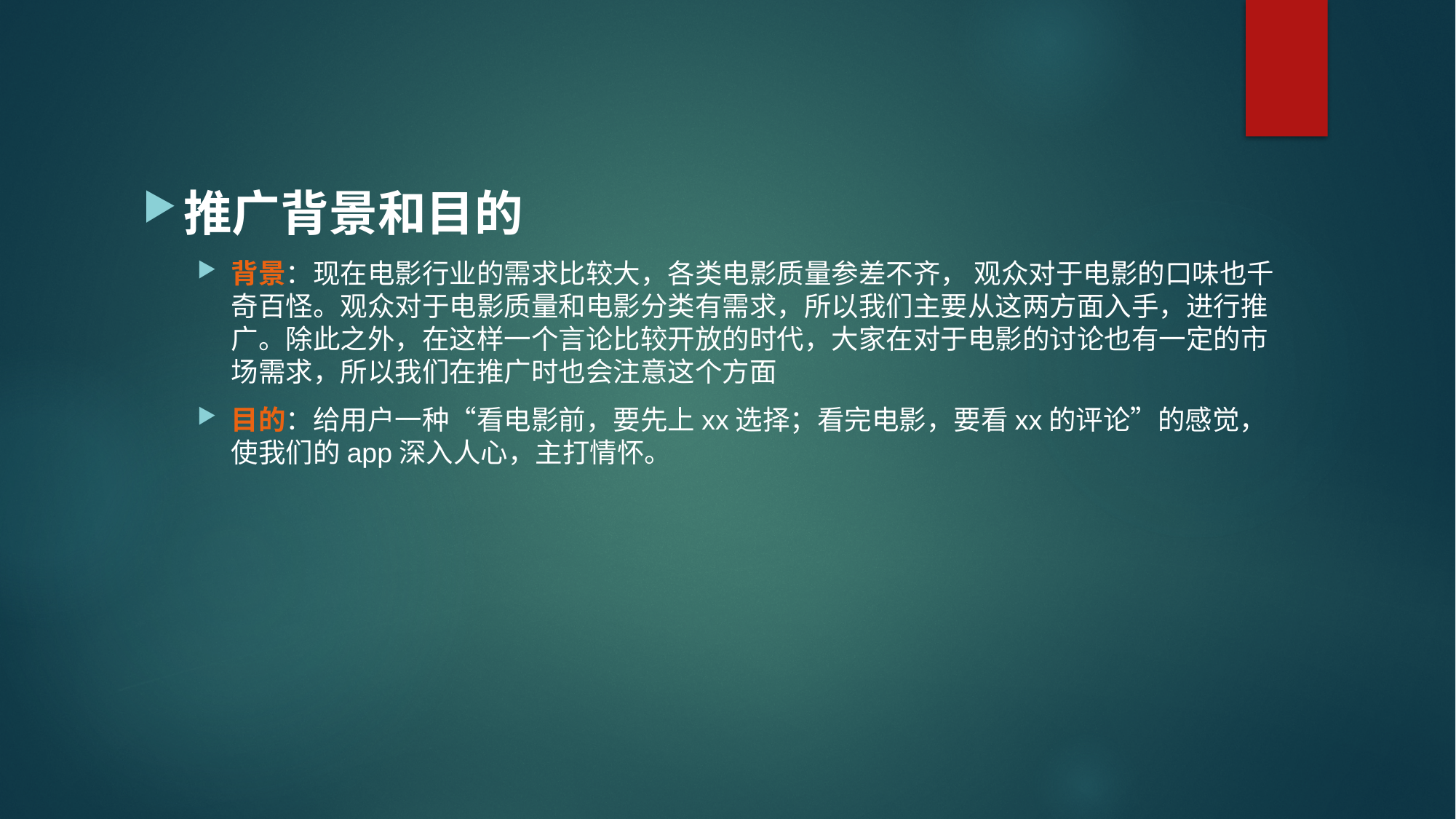

推广背景和目的
背景：现在电影行业的需求比较大，各类电影质量参差不齐， 观众对于电影的口味也千奇百怪。观众对于电影质量和电影分类有需求，所以我们主要从这两方面入手，进行推广。除此之外，在这样一个言论比较开放的时代，大家在对于电影的讨论也有一定的市场需求，所以我们在推广时也会注意这个方面
目的：给用户一种“看电影前，要先上xx选择；看完电影，要看xx的评论”的感觉，使我们的app深入人心，主打情怀。